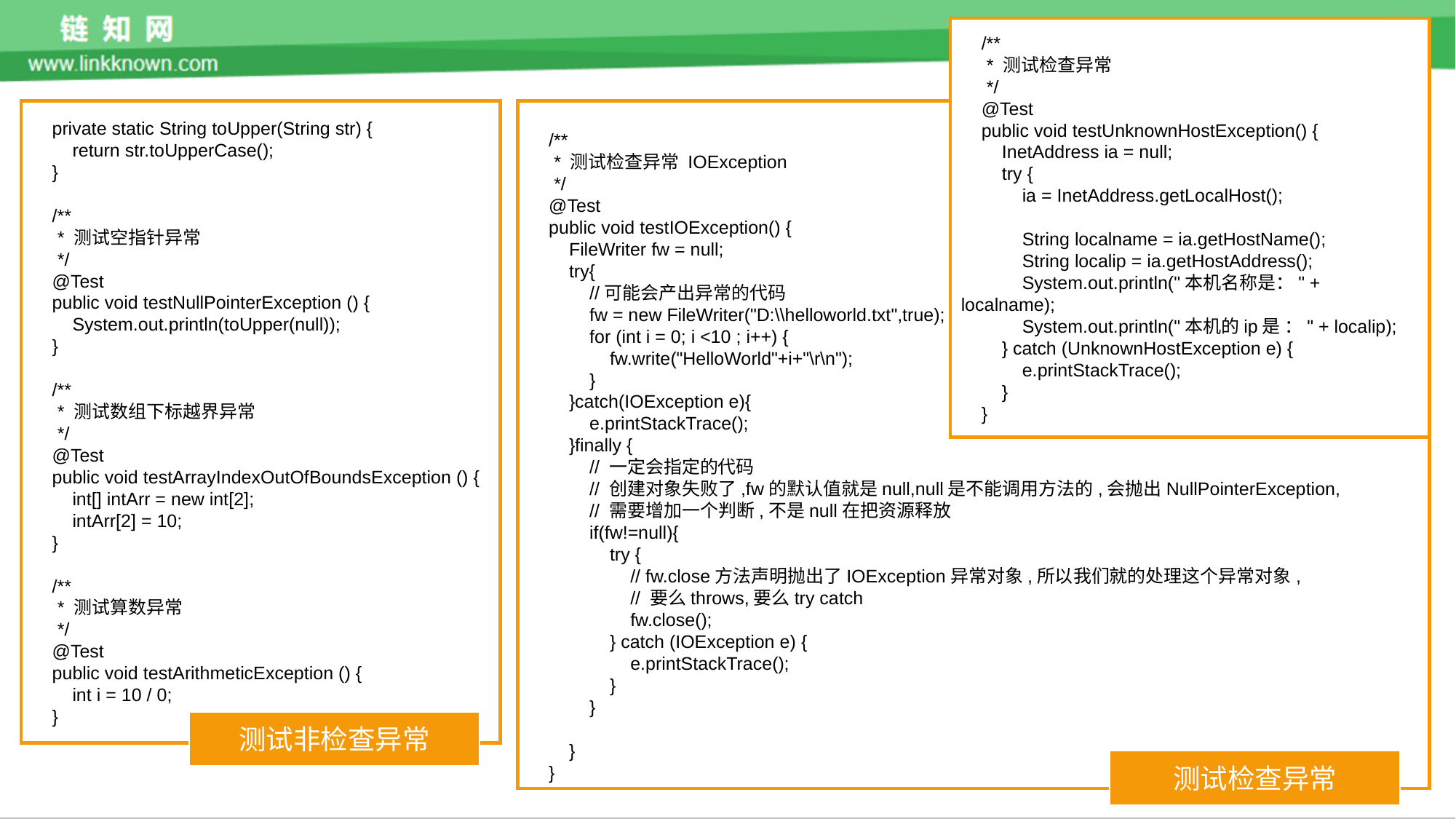

/**
     * 测试检查异常
     */
    @Test
    public void testUnknownHostException() {
        InetAddress ia = null;
        try {
            ia = InetAddress.getLocalHost();

            String localname = ia.getHostName();
            String localip = ia.getHostAddress();
            System.out.println("本机名称是：" + localname);
            System.out.println("本机的ip是 ：" + localip);
        } catch (UnknownHostException e) {
            e.printStackTrace();
        }
    }
    private static String toUpper(String str) {
        return str.toUpperCase();
    }

    /**
     * 测试空指针异常
     */
    @Test
    public void testNullPointerException () {
        System.out.println(toUpper(null));
    }

    /**
     * 测试数组下标越界异常
     */
    @Test
    public void testArrayIndexOutOfBoundsException () {
        int[] intArr = new int[2];
        intArr[2] = 10;
    }

    /**
     * 测试算数异常
     */
    @Test
    public void testArithmeticException () {
        int i = 10 / 0;
    }

    /**
     * 测试检查异常 IOException
     */
    @Test
    public void testIOException() {
        FileWriter fw = null;
        try{
            //可能会产出异常的代码
            fw = new FileWriter("D:\\helloworld.txt",true);
            for (int i = 0; i <10 ; i++) {
                fw.write("HelloWorld"+i+"\r\n");
            }
        }catch(IOException e){
            e.printStackTrace();
        }finally {
            // 一定会指定的代码
            // 创建对象失败了,fw的默认值就是null,null是不能调用方法的,会抛出NullPointerException,
            // 需要增加一个判断,不是null在把资源释放
            if(fw!=null){
                try {
                    // fw.close方法声明抛出了IOException异常对象,所以我们就的处理这个异常对象,
                    // 要么throws,要么try catch
                    fw.close();
                } catch (IOException e) {
                    e.printStackTrace();
                }
            }

        }
    }
测试非检查异常
测试检查异常